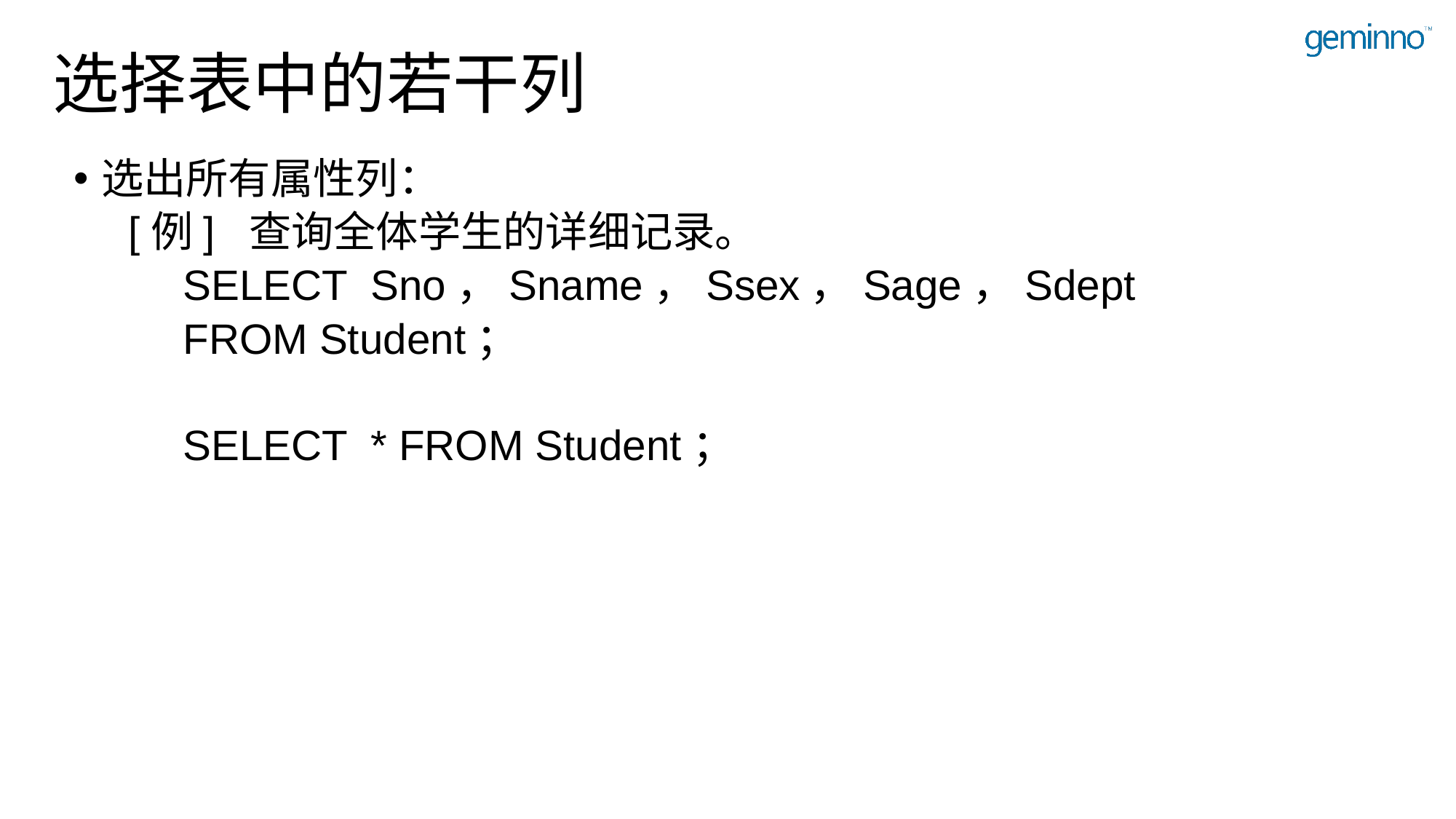

# 选择表中的若干列
选出所有属性列：
[例]  查询全体学生的详细记录。
SELECT  Sno，Sname，Ssex，Sage，Sdept
FROM Student；

SELECT  * FROM Student；